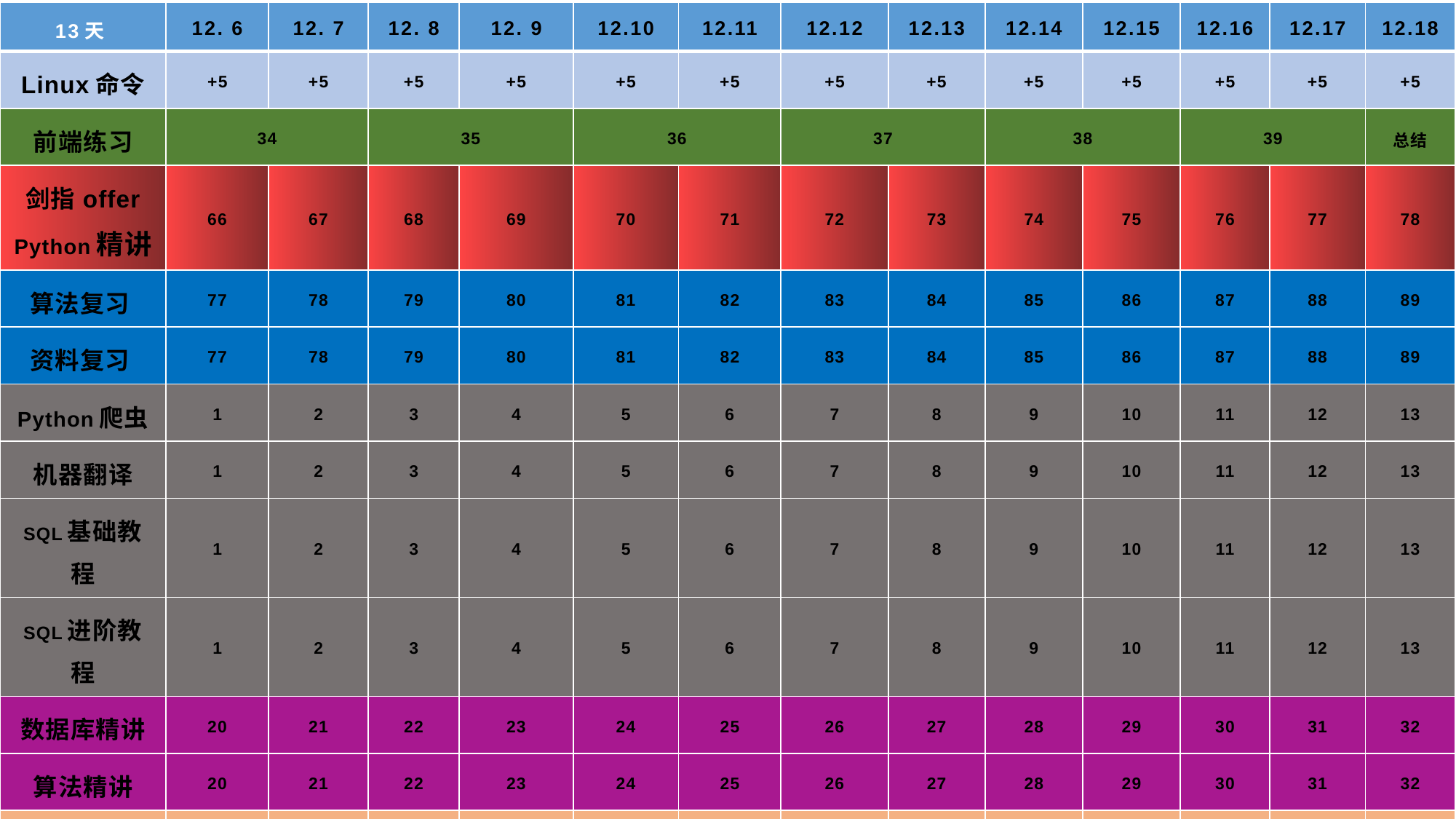

| 13天 | 12. 6 | 12. 7 | 12. 8 | 12. 9 | 12.10 | 12.11 | 12.12 | 12.13 | 12.14 | 12.15 | 12.16 | 12.17 | 12.18 |
| --- | --- | --- | --- | --- | --- | --- | --- | --- | --- | --- | --- | --- | --- |
| Linux命令 | +5 | +5 | +5 | +5 | +5 | +5 | +5 | +5 | +5 | +5 | +5 | +5 | +5 |
| 前端练习 | 34 |  | 35 |  | 36 |  | 37 |  | 38 |  | 39 |  | 总结 |
| 剑指offer Python精讲 | 66 | 67 | 68 | 69 | 70 | 71 | 72 | 73 | 74 | 75 | 76 | 77 | 78 |
| 算法复习 | 77 | 78 | 79 | 80 | 81 | 82 | 83 | 84 | 85 | 86 | 87 | 88 | 89 |
| 资料复习 | 77 | 78 | 79 | 80 | 81 | 82 | 83 | 84 | 85 | 86 | 87 | 88 | 89 |
| Python爬虫 | 1 | 2 | 3 | 4 | 5 | 6 | 7 | 8 | 9 | 10 | 11 | 12 | 13 |
| 机器翻译 | 1 | 2 | 3 | 4 | 5 | 6 | 7 | 8 | 9 | 10 | 11 | 12 | 13 |
| SQL基础教程 | 1 | 2 | 3 | 4 | 5 | 6 | 7 | 8 | 9 | 10 | 11 | 12 | 13 |
| SQL进阶教程 | 1 | 2 | 3 | 4 | 5 | 6 | 7 | 8 | 9 | 10 | 11 | 12 | 13 |
| 数据库精讲 | 20 | 21 | 22 | 23 | 24 | 25 | 26 | 27 | 28 | 29 | 30 | 31 | 32 |
| 算法精讲 | 20 | 21 | 22 | 23 | 24 | 25 | 26 | 27 | 28 | 29 | 30 | 31 | 32 |
| JQFY项目 | ☺ | ☺ | \* | ☺ | ☺ | ☺ | ☺ | ☺ | ☺ | \* | ☺ | ☺ | py语法 |
| Python100天 | 83 | 84 | 85 | 86 | 87 | 88 | 89 | 90 | 91 | 92 | 93 | 94 | 95 |
| 晚间Django | 72 | 73 | 74 | 75 | 76 | 77 | 78 | 79 | 80 | 81 | 82 | 83 | 84 |